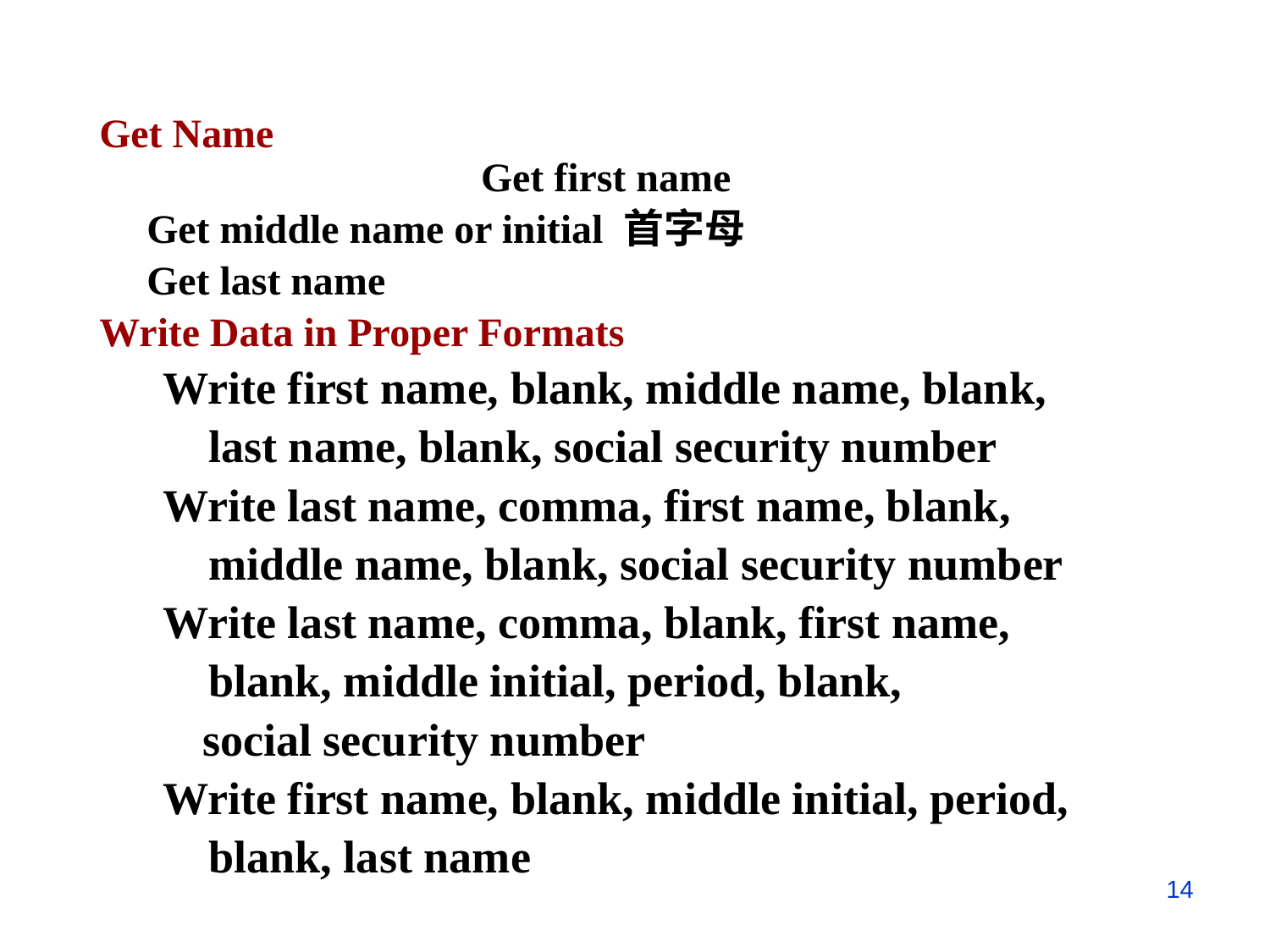

Get Name						                                              Get first name
	Get middle name or initial 首字母
	Get last name
Write Data in Proper Formats
Write first name, blank, middle name, blank,
    last name, blank, social security number
Write last name, comma, first name, blank,
    middle name, blank, social security number
Write last name, comma, blank, first name,
    blank, middle initial, period, blank,
	social security number
Write first name, blank, middle initial, period,
    blank, last name
14